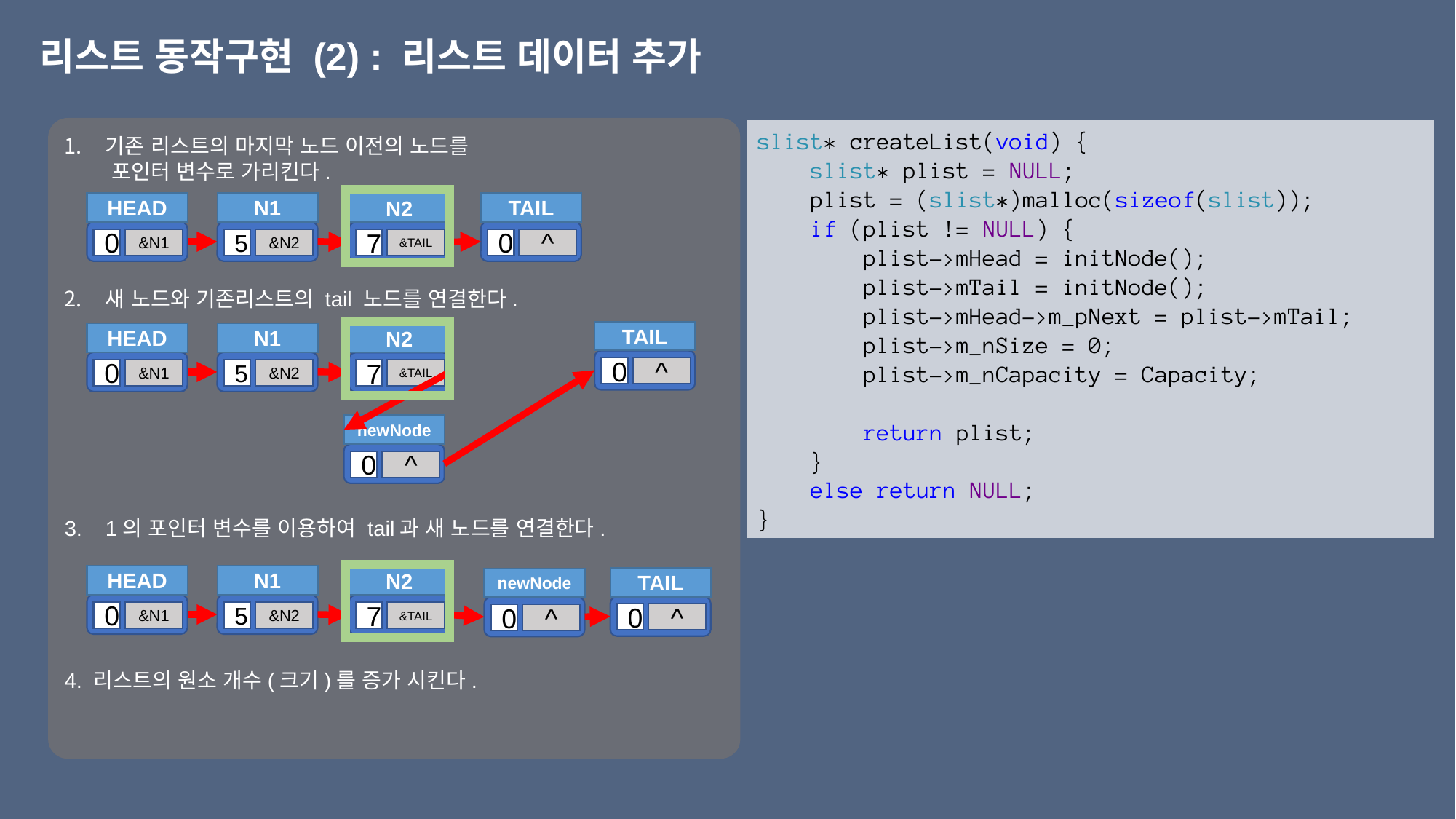

# 리스트 동작구현 (2) : 리스트 데이터 추가
기존 리스트의 마지막 노드 이전의 노드를
 포인터 변수로 가리킨다.
새 노드와 기존리스트의 tail 노드를 연결한다.
1의 포인터 변수를 이용하여 tail과 새 노드를 연결한다.
4. 리스트의 원소 개수(크기)를 증가 시킨다.
slist* createList(void) {
    slist* plist = NULL;
    plist = (slist*)malloc(sizeof(slist));
    if (plist != NULL) {
        plist->mHead = initNode();
        plist->mTail = initNode();
        plist->mHead->m_pNext = plist->mTail;
        plist->m_nSize = 0;
        plist->m_nCapacity = Capacity;

        return plist;
    }
    else return NULL;
}

HEAD

0
&N1
N1

5
&N2
TAIL

0
^
N2

7
&TAIL

TAIL

0
^
HEAD

0
&N1
N1

5
&N2
N2

7
&TAIL
newNode

0
^

HEAD

0
&N1
N1

5
&N2
N2

7
&TAIL
TAIL

0
^
newNode

0
^